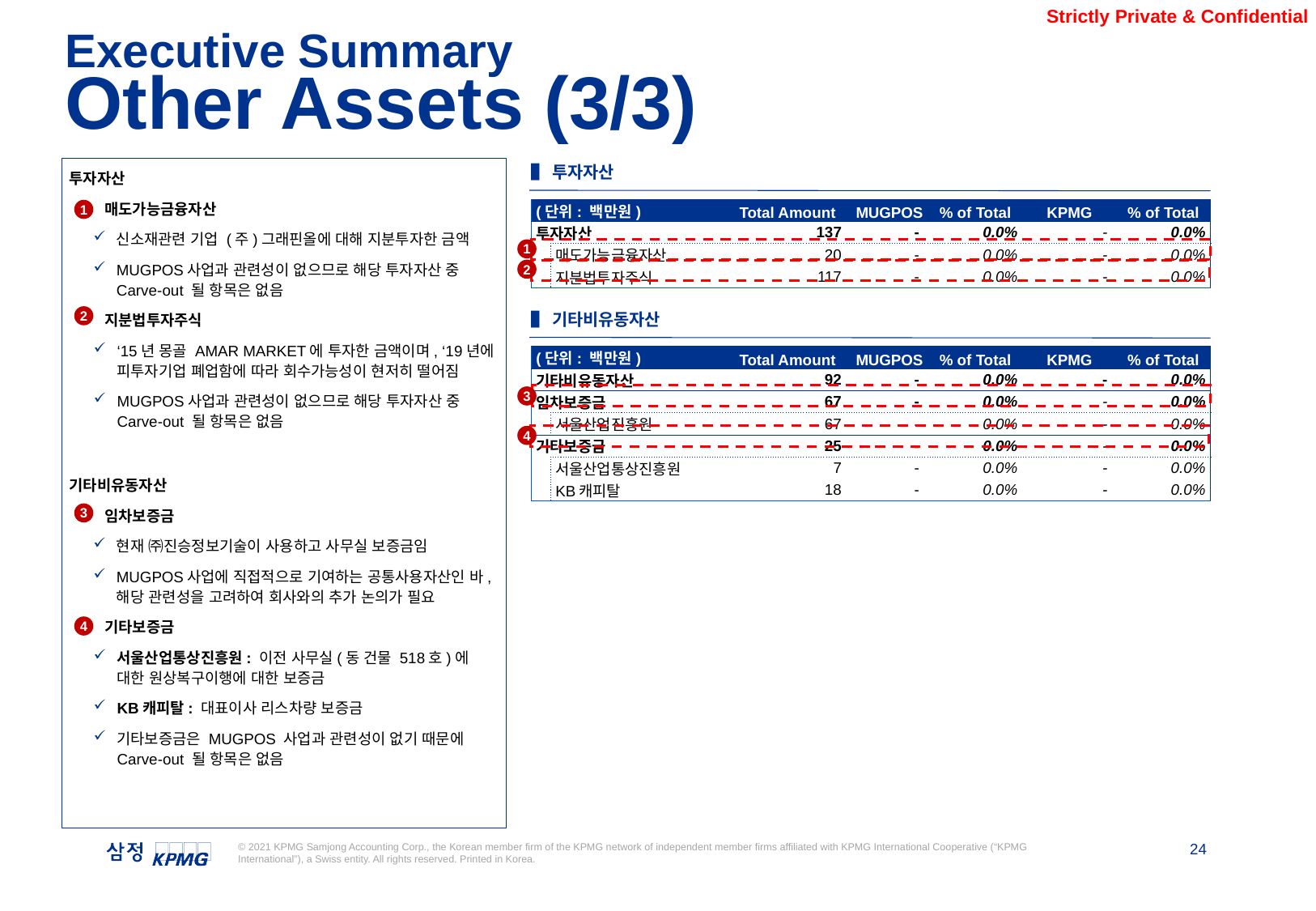

Executive Summary
Other Assets (3/3)
▌투자자산

투자자산
매도가능금융자산
신소재관련 기업 (주)그래핀올에 대해 지분투자한 금액
MUGPOS사업과 관련성이 없으므로 해당 투자자산 중 Carve-out 될 항목은 없음
지분법투자주식
‘15년 몽골 AMAR MARKET에 투자한 금액이며, ‘19년에 피투자기업 폐업함에 따라 회수가능성이 현저히 떨어짐
MUGPOS사업과 관련성이 없으므로 해당 투자자산 중 Carve-out 될 항목은 없음

기타비유동자산
임차보증금
현재 ㈜진승정보기술이 사용하고 사무실 보증금임
MUGPOS사업에 직접적으로 기여하는 공통사용자산인 바, 해당 관련성을 고려하여 회사와의 추가 논의가 필요
기타보증금
서울산업통상진흥원: 이전 사무실(동 건물 518호)에 대한 원상복구이행에 대한 보증금
KB캐피탈: 대표이사 리스차량 보증금
기타보증금은 MUGPOS 사업과 관련성이 없기 때문에 Carve-out 될 항목은 없음

| (단위: 백만원) |  | Total Amount | MUGPOS | % of Total | KPMG | % of Total |
| --- | --- | --- | --- | --- | --- | --- |
| 투자자산 |  | 137 | - | 0.0% | - | 0.0% |
|  | 매도가능금융자산 | 20 | - | 0.0% | - | 0.0% |
|  | 지분법투자주식 | 117 | - | 0.0% | - | 0.0% |
1

1

2
▌기타비유동자산

2
| (단위: 백만원) |  | Total Amount | MUGPOS | % of Total | KPMG | % of Total |
| --- | --- | --- | --- | --- | --- | --- |
| 기타비유동자산 |  | 92 | - | 0.0% | - | 0.0% |
| 임차보증금 |  | 67 | - | 0.0% | - | 0.0% |
|  | 서울산업진흥원 | 67 | - | 0.0% | - | 0.0% |
| 기타보증금 |  | 25 | - | 0.0% | - | 0.0% |
|  | 서울산업통상진흥원 | 7 | - | 0.0% | - | 0.0% |
|  | KB캐피탈 | 18 | - | 0.0% | - | 0.0% |

3

4
3
4